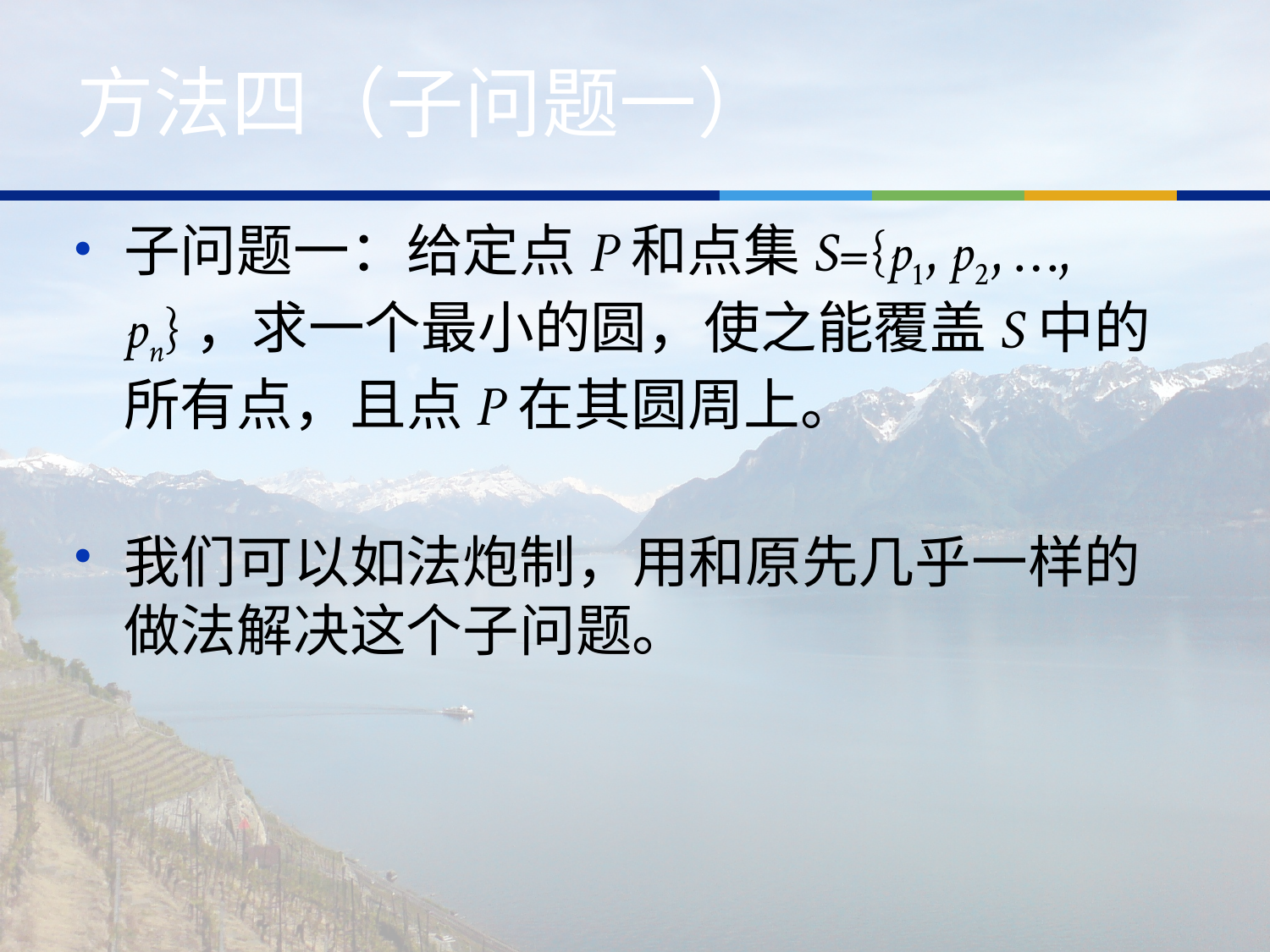

# 方法四（子问题一）
子问题一：给定点P和点集S={p1, p2, …, pn}，求一个最小的圆，使之能覆盖S中的所有点，且点P在其圆周上。

我们可以如法炮制，用和原先几乎一样的做法解决这个子问题。